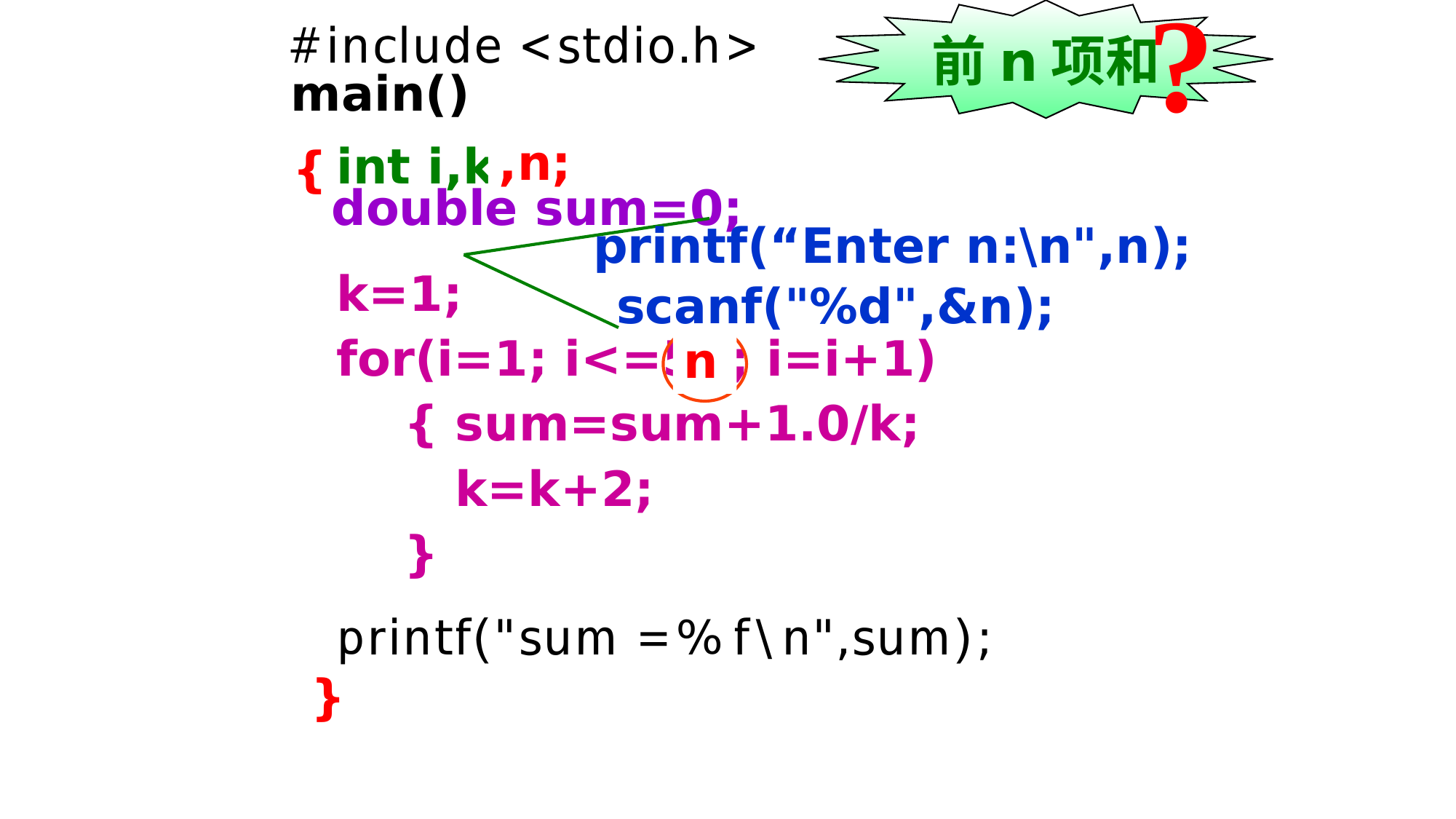

?
前n项和
#include <stdio.h>
main()
{
,n;
int i,k;
double sum=0;
printf(“Enter n:\n",n);

scanf("%d",&n);
k=1;
for(i=1; i<=50; i=i+1)
    { sum=sum+1.0/k;
       k=k+2;
    }
n

printf("sum =%f\n",sum);
}